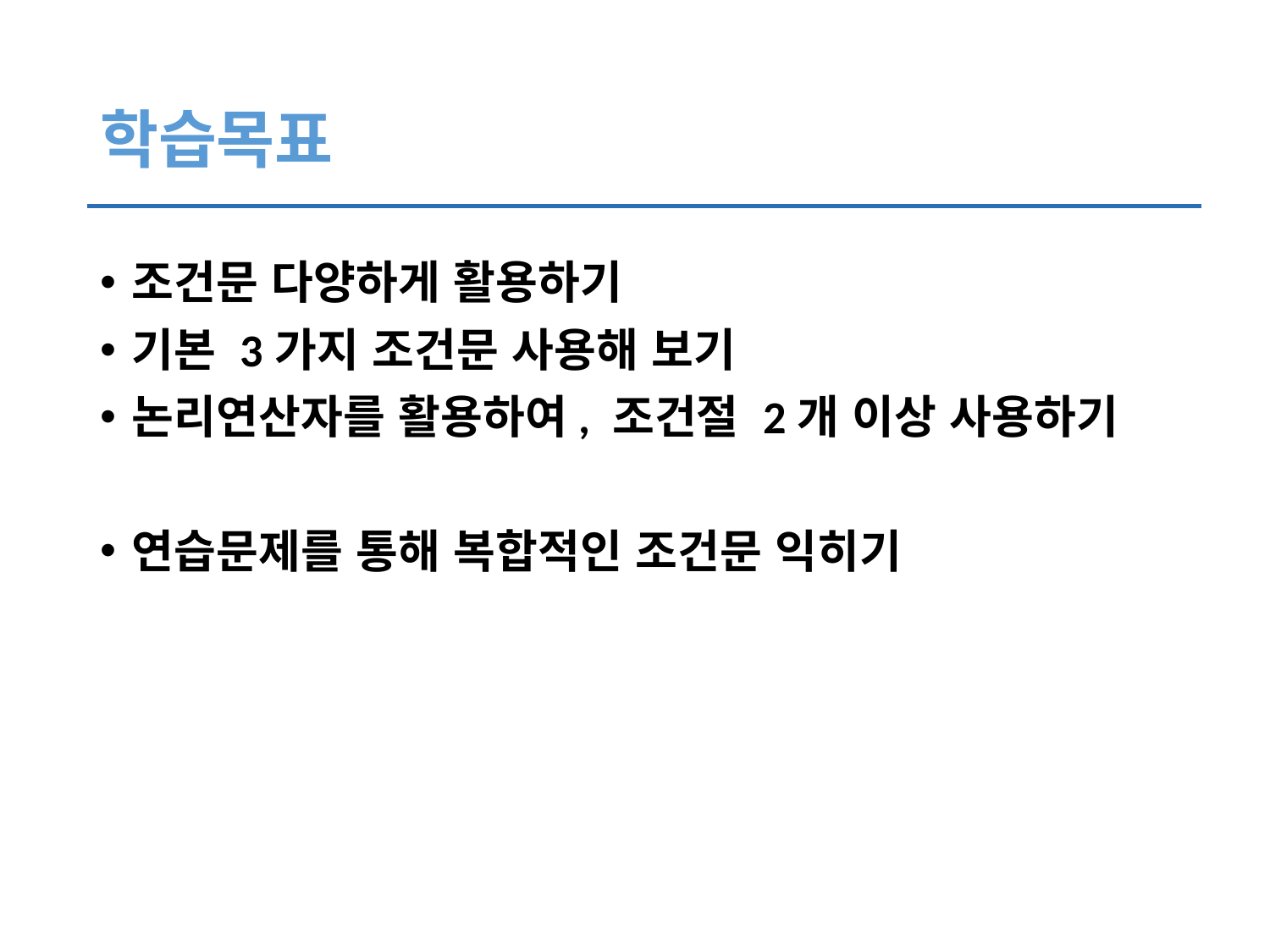

# 학습목표
조건문 다양하게 활용하기
기본 3가지 조건문 사용해 보기
논리연산자를 활용하여, 조건절 2개 이상 사용하기

연습문제를 통해 복합적인 조건문 익히기